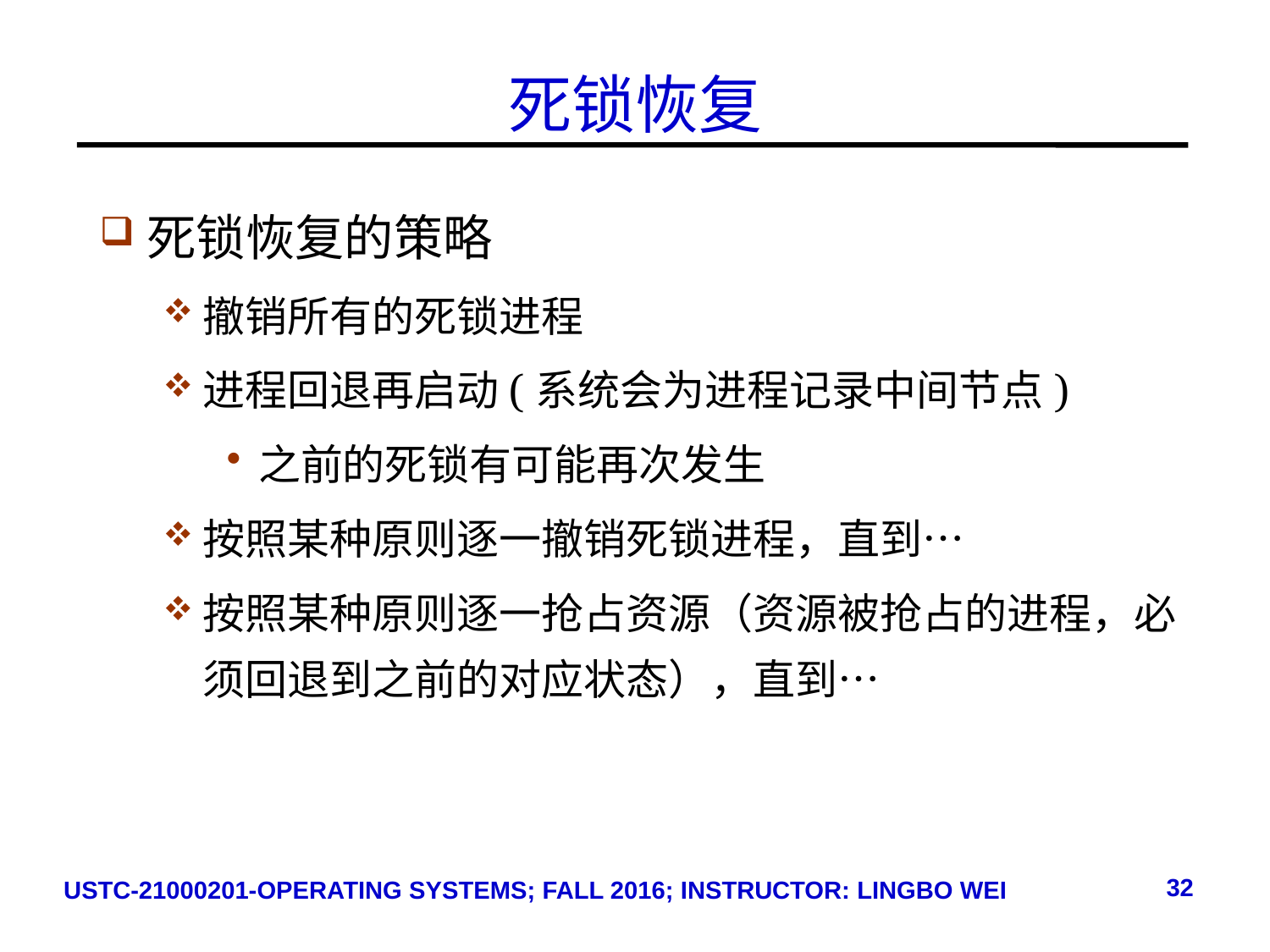

# 死锁恢复
死锁恢复的策略
撤销所有的死锁进程
进程回退再启动(系统会为进程记录中间节点)
之前的死锁有可能再次发生
按照某种原则逐一撤销死锁进程，直到…
按照某种原则逐一抢占资源（资源被抢占的进程，必须回退到之前的对应状态），直到…
32
USTC-21000201-OPERATING SYSTEMS; FALL 2016; INSTRUCTOR: LINGBO WEI